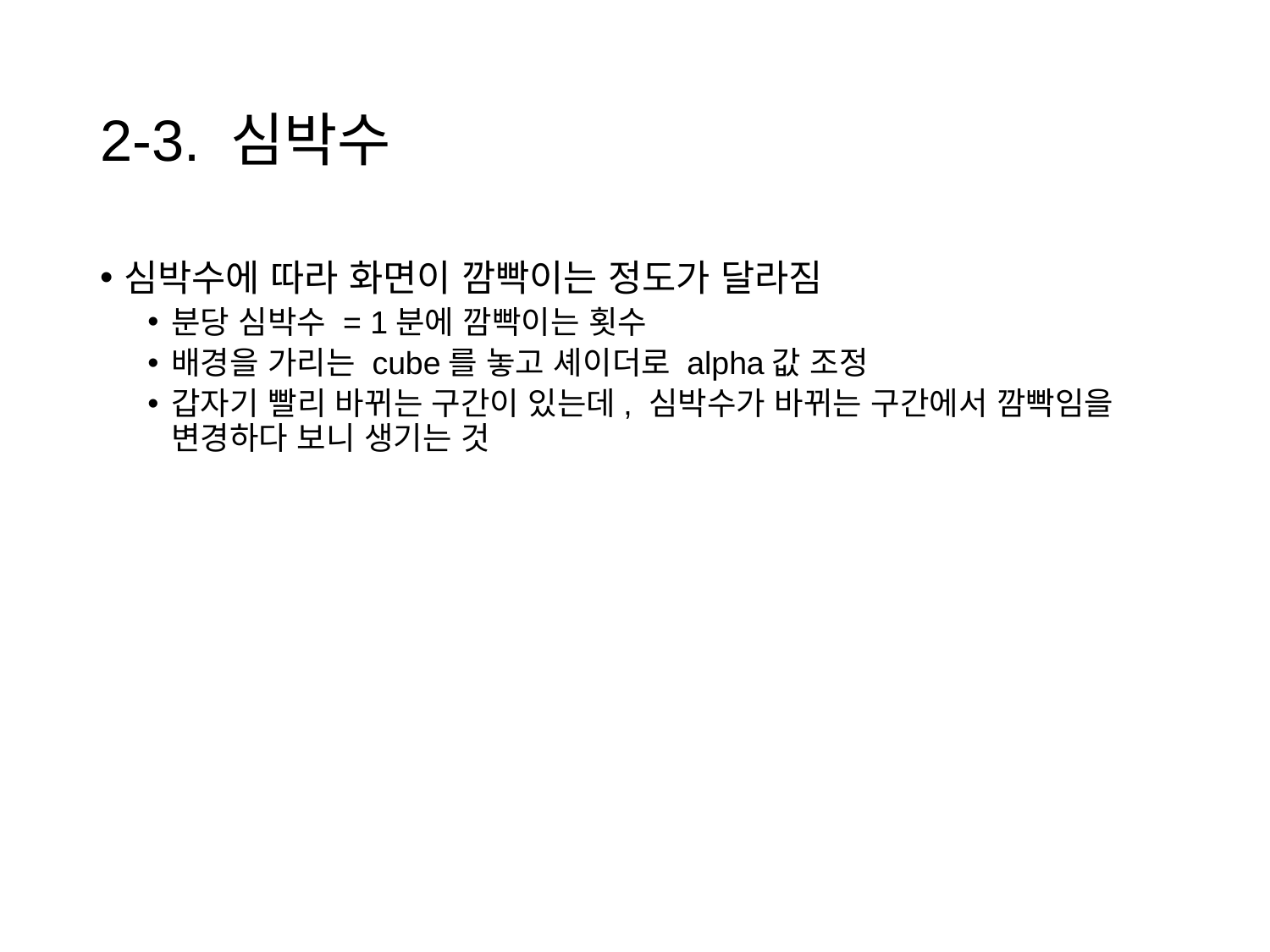

# 2-3. 심박수
심박수에 따라 화면이 깜빡이는 정도가 달라짐
분당 심박수 = 1분에 깜빡이는 횟수
배경을 가리는 cube를 놓고 셰이더로 alpha값 조정
갑자기 빨리 바뀌는 구간이 있는데, 심박수가 바뀌는 구간에서 깜빡임을 변경하다 보니 생기는 것